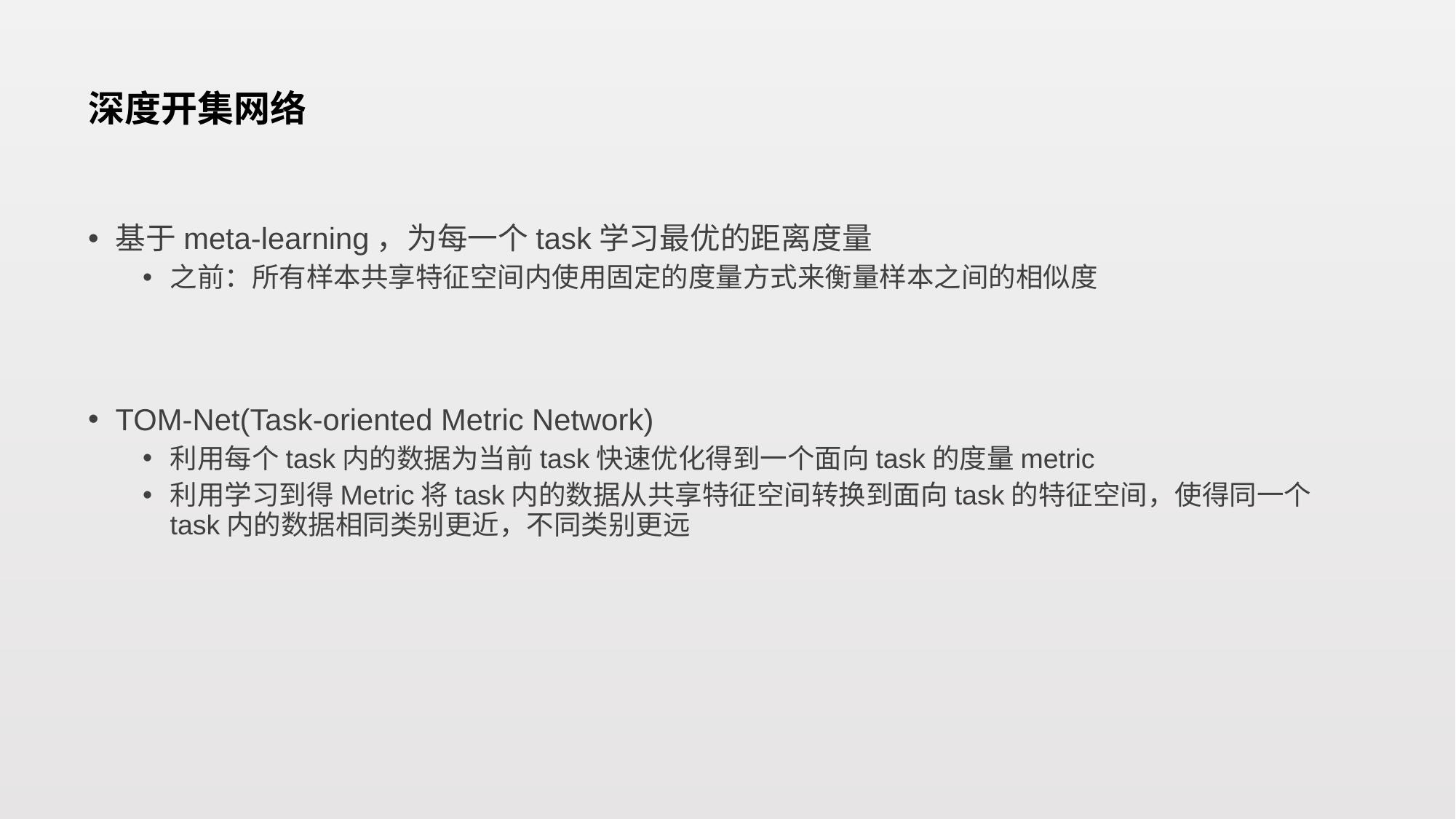

# 深度开集网络
基于meta-learning，为每一个task学习最优的距离度量
之前：所有样本共享特征空间内使用固定的度量方式来衡量样本之间的相似度

TOM-Net(Task-oriented Metric Network)
利用每个task内的数据为当前task快速优化得到一个面向task的度量metric
利用学习到得Metric将task内的数据从共享特征空间转换到面向task的特征空间，使得同一个task内的数据相同类别更近，不同类别更远